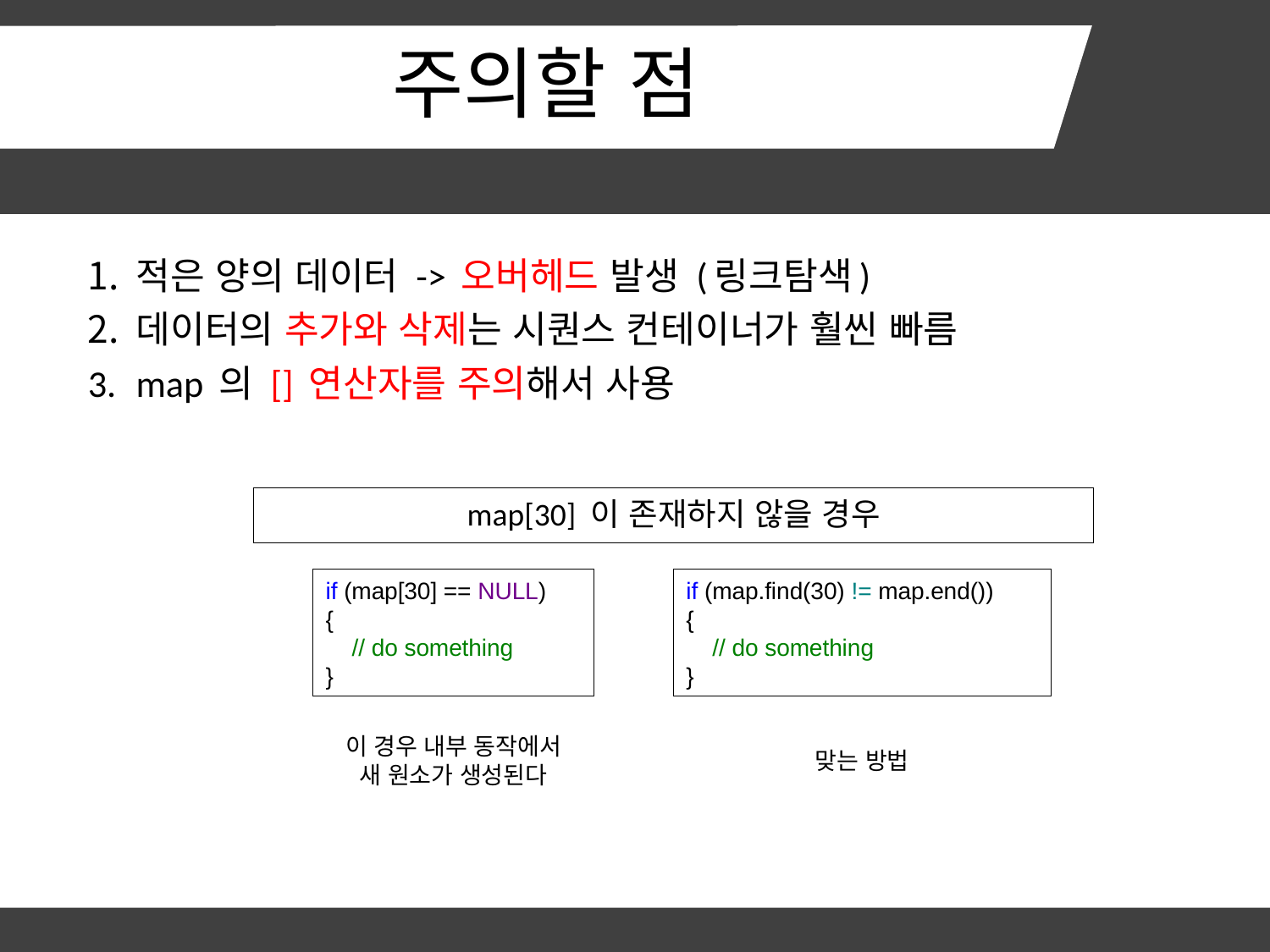

# 주의할 점
적은 양의 데이터 -> 오버헤드 발생 (링크탐색)
데이터의 추가와 삭제는 시퀀스 컨테이너가 훨씬 빠름
map 의 [] 연산자를 주의해서 사용
map[30] 이 존재하지 않을 경우
if (map[30] == NULL)
{
    // do something
}
if (map.find(30) != map.end())
{
    // do something
}
이 경우 내부 동작에서
새 원소가 생성된다
맞는 방법